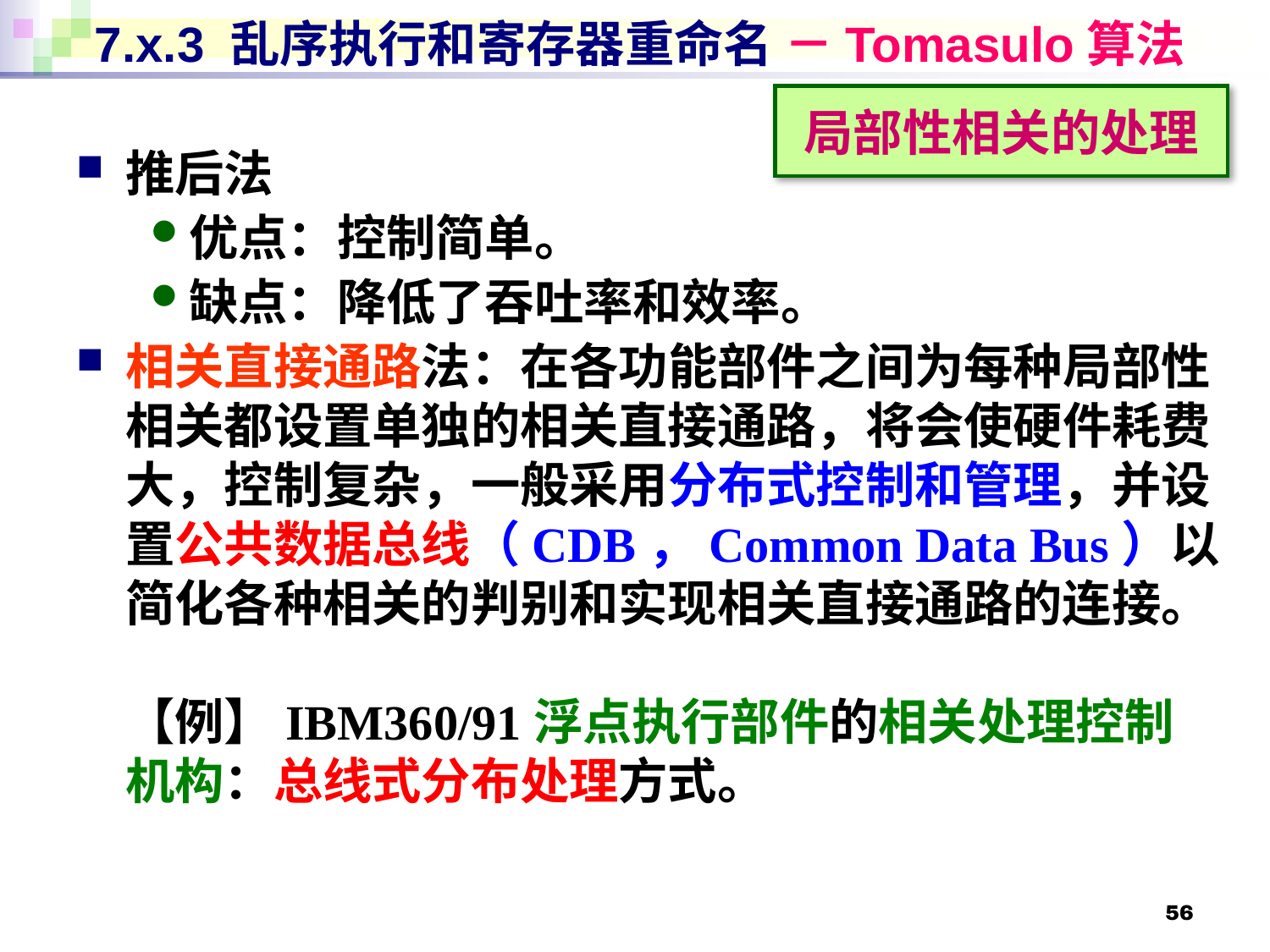

# 7.x.3 乱序执行和寄存器重命名 －Tomasulo算法
局部性相关的处理
推后法
优点：控制简单。
缺点：降低了吞吐率和效率。
相关直接通路法：在各功能部件之间为每种局部性相关都设置单独的相关直接通路，将会使硬件耗费大，控制复杂，一般采用分布式控制和管理，并设置公共数据总线（CDB，Common Data Bus）以简化各种相关的判别和实现相关直接通路的连接。
【例】IBM360/91浮点执行部件的相关处理控制机构：总线式分布处理方式。
56